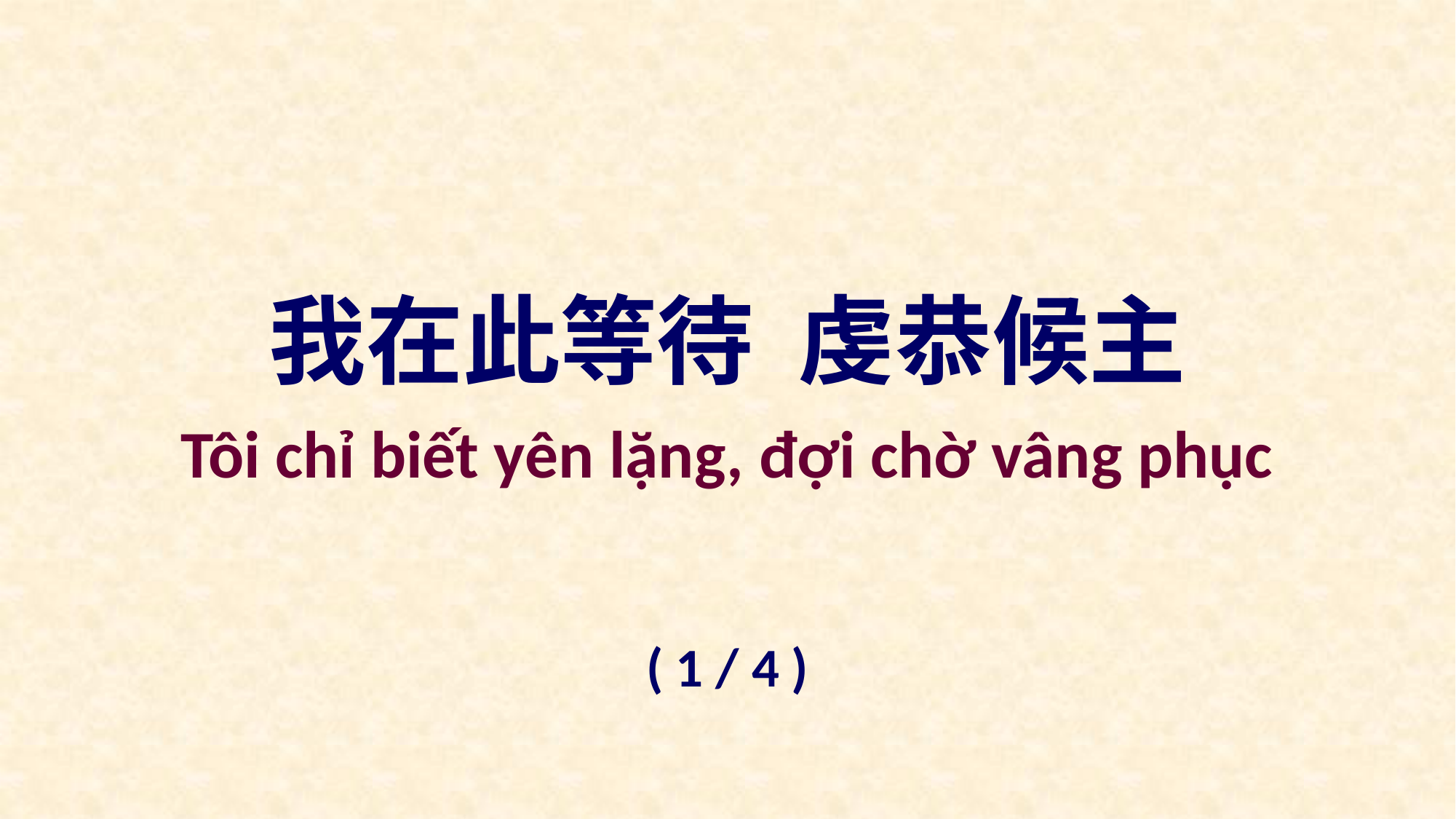

我在此等待  虔恭候主
Tôi chỉ biết yên lặng, đợi chờ vâng phục
( 1 / 4 )